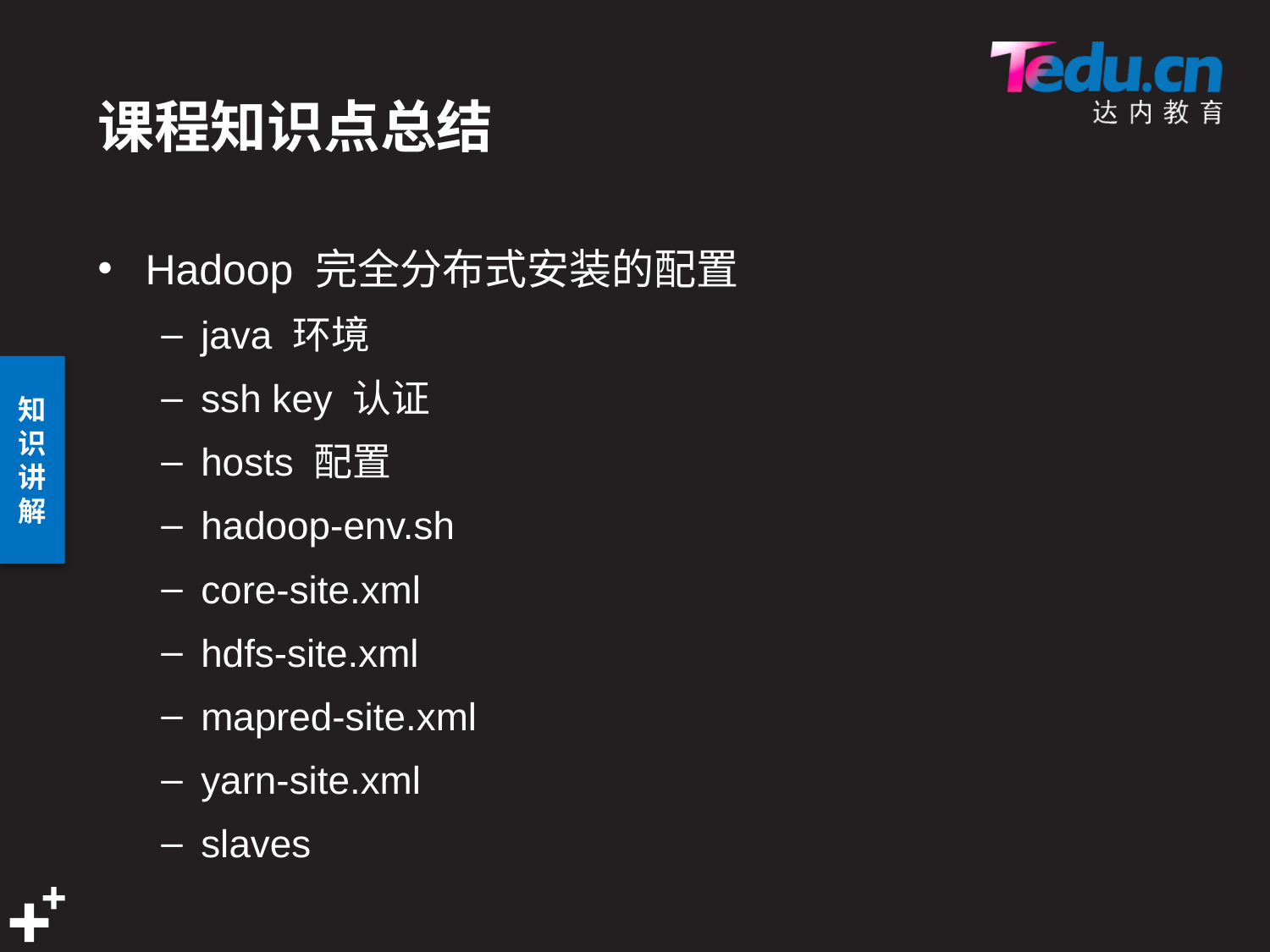

# 课程知识点总结
Hadoop 完全分布式安装的配置
java 环境
ssh key 认证
hosts 配置
hadoop-env.sh
core-site.xml
hdfs-site.xml
mapred-site.xml
yarn-site.xml
slaves